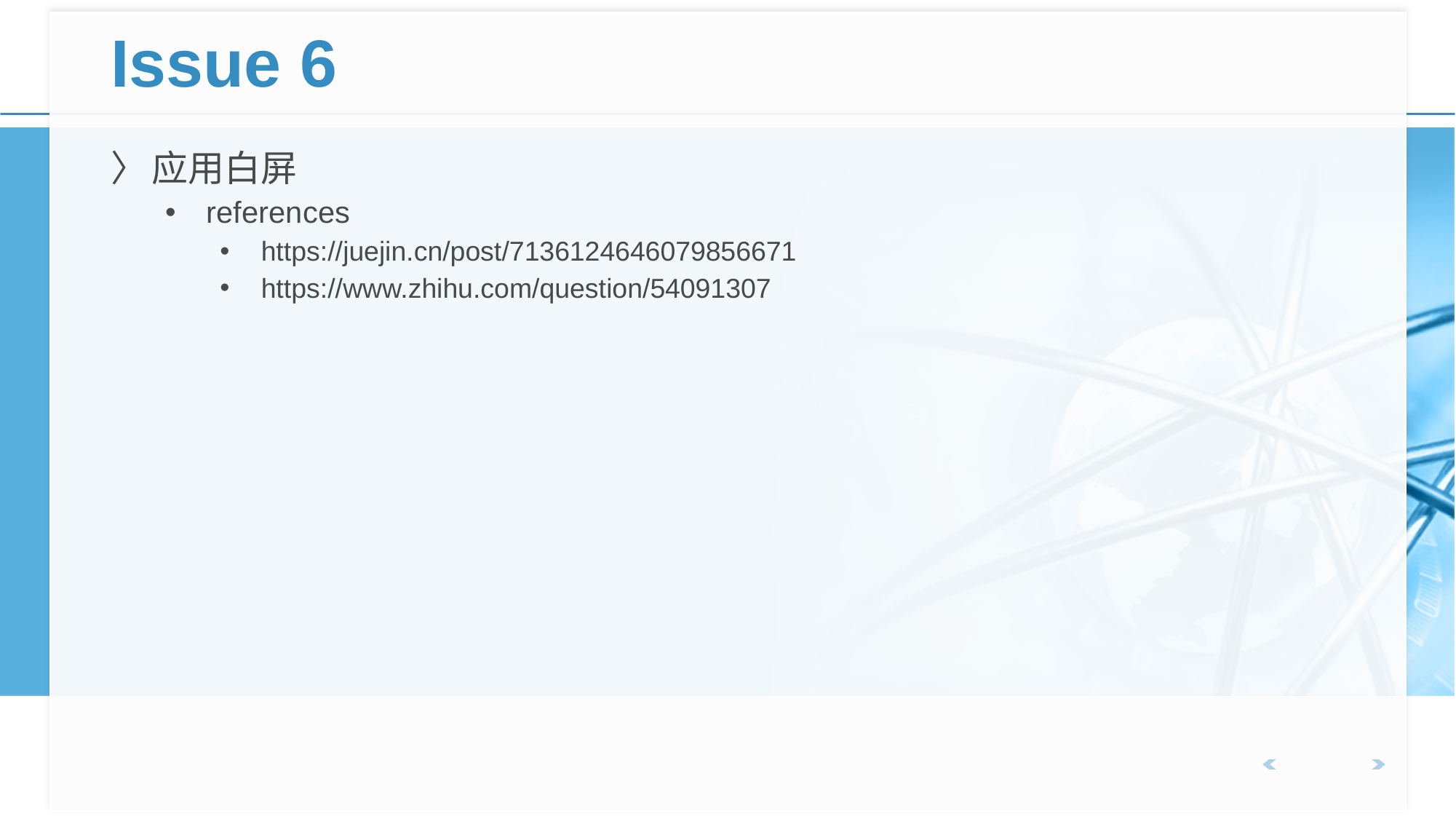

# Issue 6
应用白屏
references
https://juejin.cn/post/7136124646079856671
https://www.zhihu.com/question/54091307